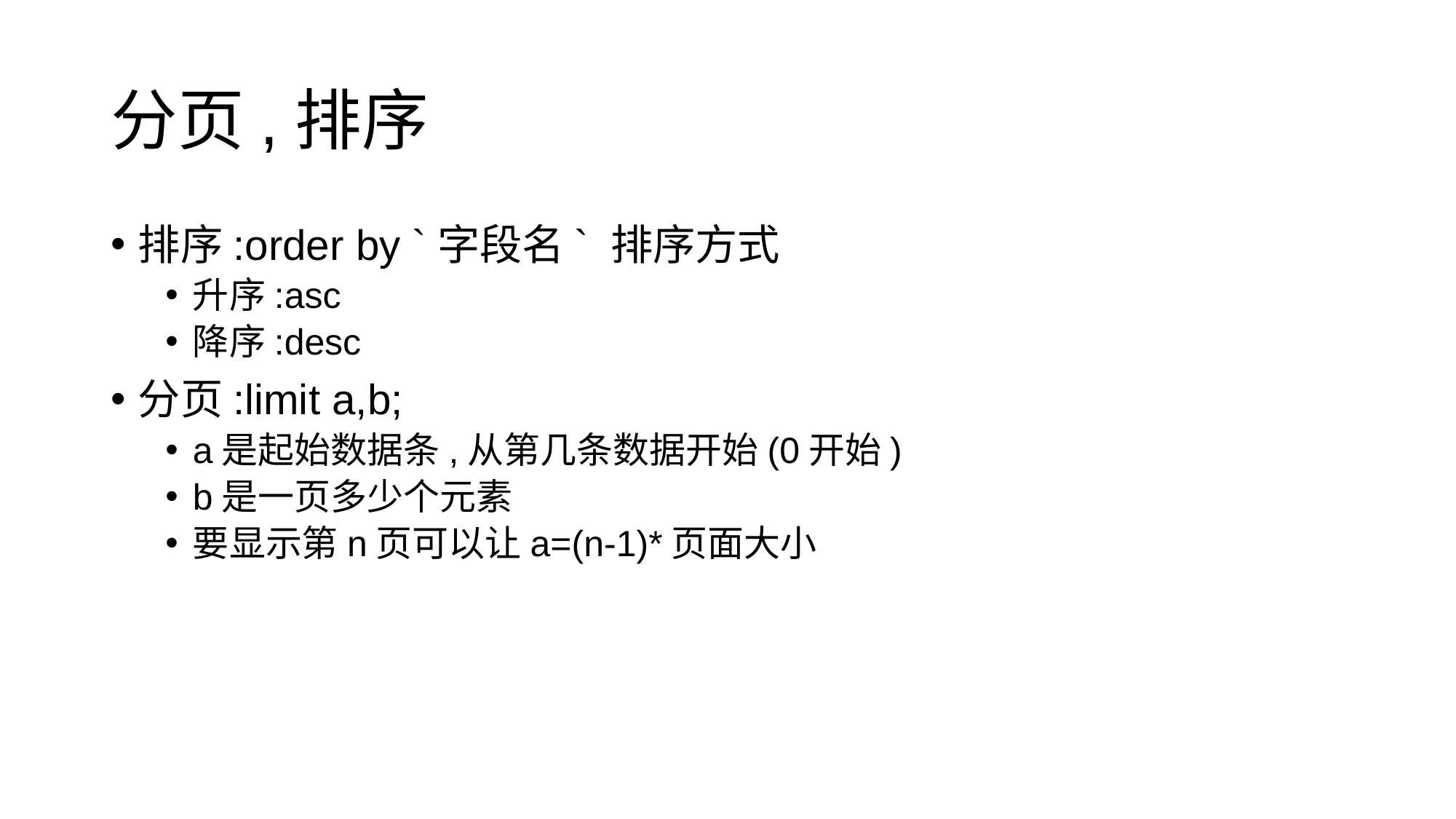

# 分页,排序
排序:order by `字段名` 排序方式
升序:asc
降序:desc
分页:limit a,b;
a是起始数据条,从第几条数据开始(0开始)
b是一页多少个元素
要显示第n页可以让a=(n-1)*页面大小